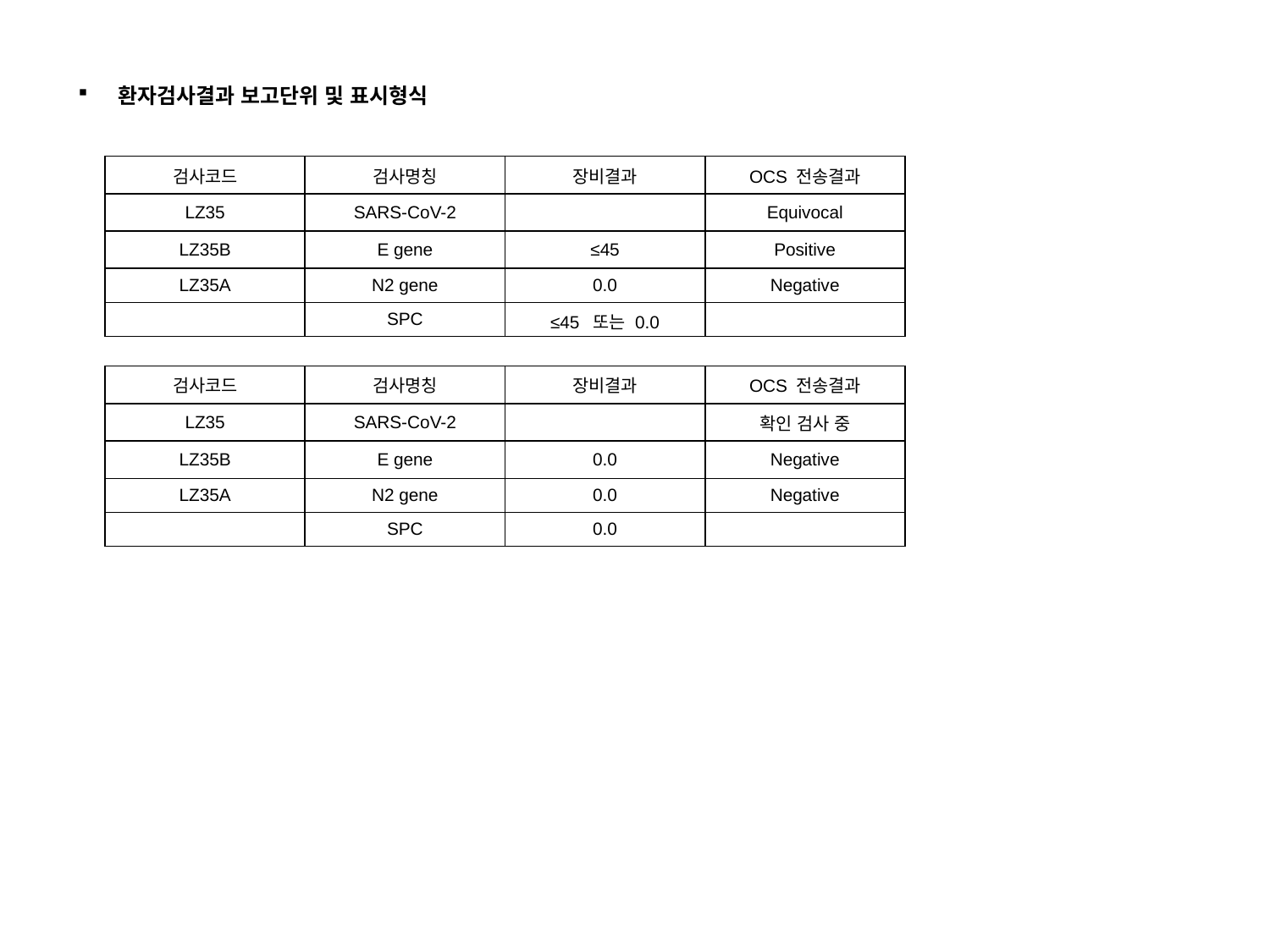

환자검사결과 보고단위 및 표시형식

| 검사코드 | 검사명칭 | 장비결과 | OCS 전송결과 |
| --- | --- | --- | --- |
| LZ35 | SARS-CoV-2 |  | Equivocal |
| LZ35B | E gene | ≤45 | Positive |
| LZ35A | N2 gene | 0.0 | Negative |
|  | SPC | ≤45 또는 0.0 |  |
| 검사코드 | 검사명칭 | 장비결과 | OCS 전송결과 |
| --- | --- | --- | --- |
| LZ35 | SARS-CoV-2 |  | 확인 검사 중 |
| LZ35B | E gene | 0.0 | Negative |
| LZ35A | N2 gene | 0.0 | Negative |
|  | SPC | 0.0 |  |